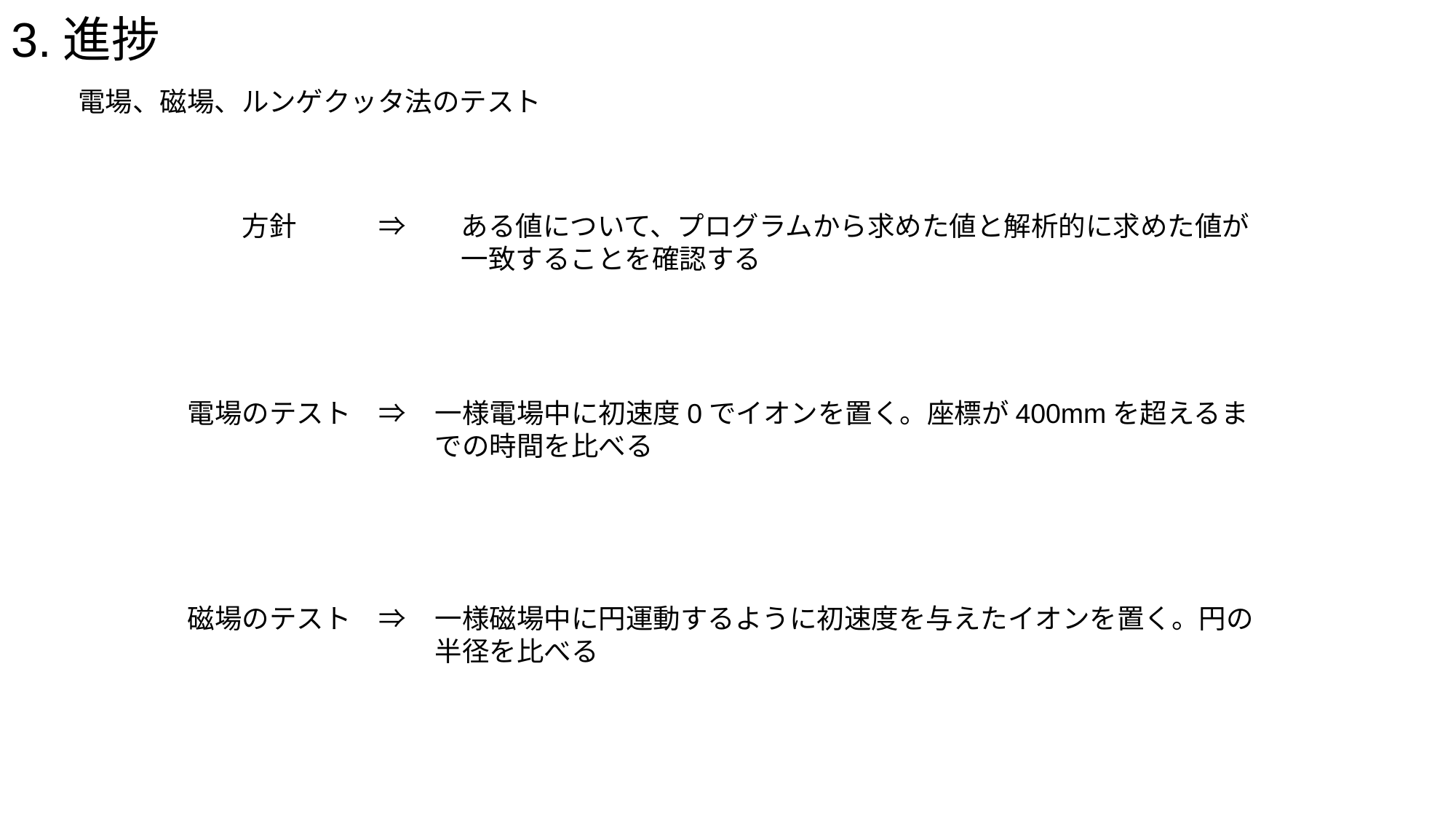

3.進捗
# 電場、磁場、ルンゲクッタ法のテスト
　　方針　　　⇒
ある値について、プログラムから求めた値と解析的に求めた値が一致することを確認する
電場のテスト　⇒
一様電場中に初速度0でイオンを置く。座標が400mmを超えるまでの時間を比べる
磁場のテスト　⇒
一様磁場中に円運動するように初速度を与えたイオンを置く。円の半径を比べる